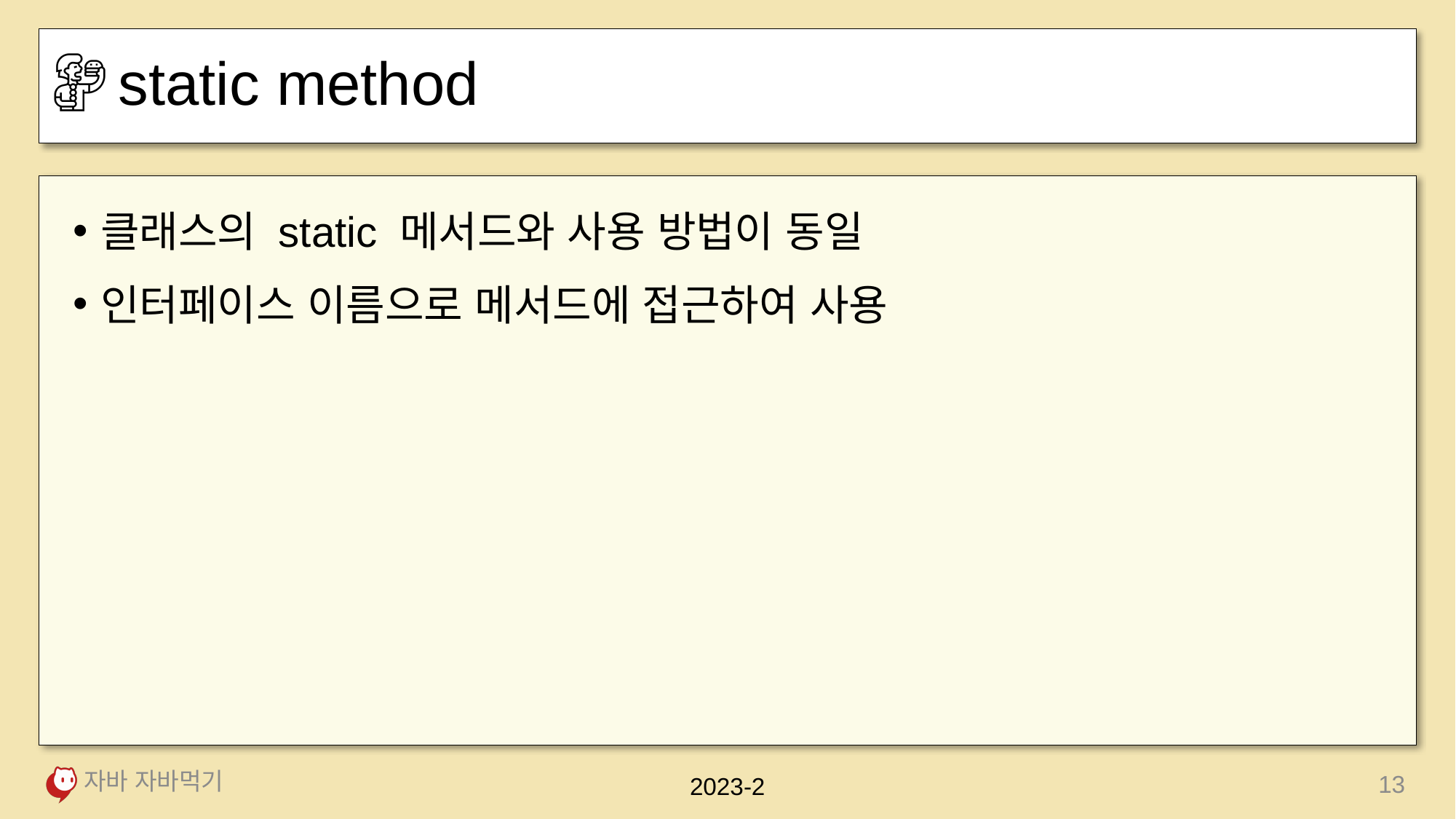

# static method
클래스의 static 메서드와 사용 방법이 동일
인터페이스 이름으로 메서드에 접근하여 사용
자바 자바먹기
13